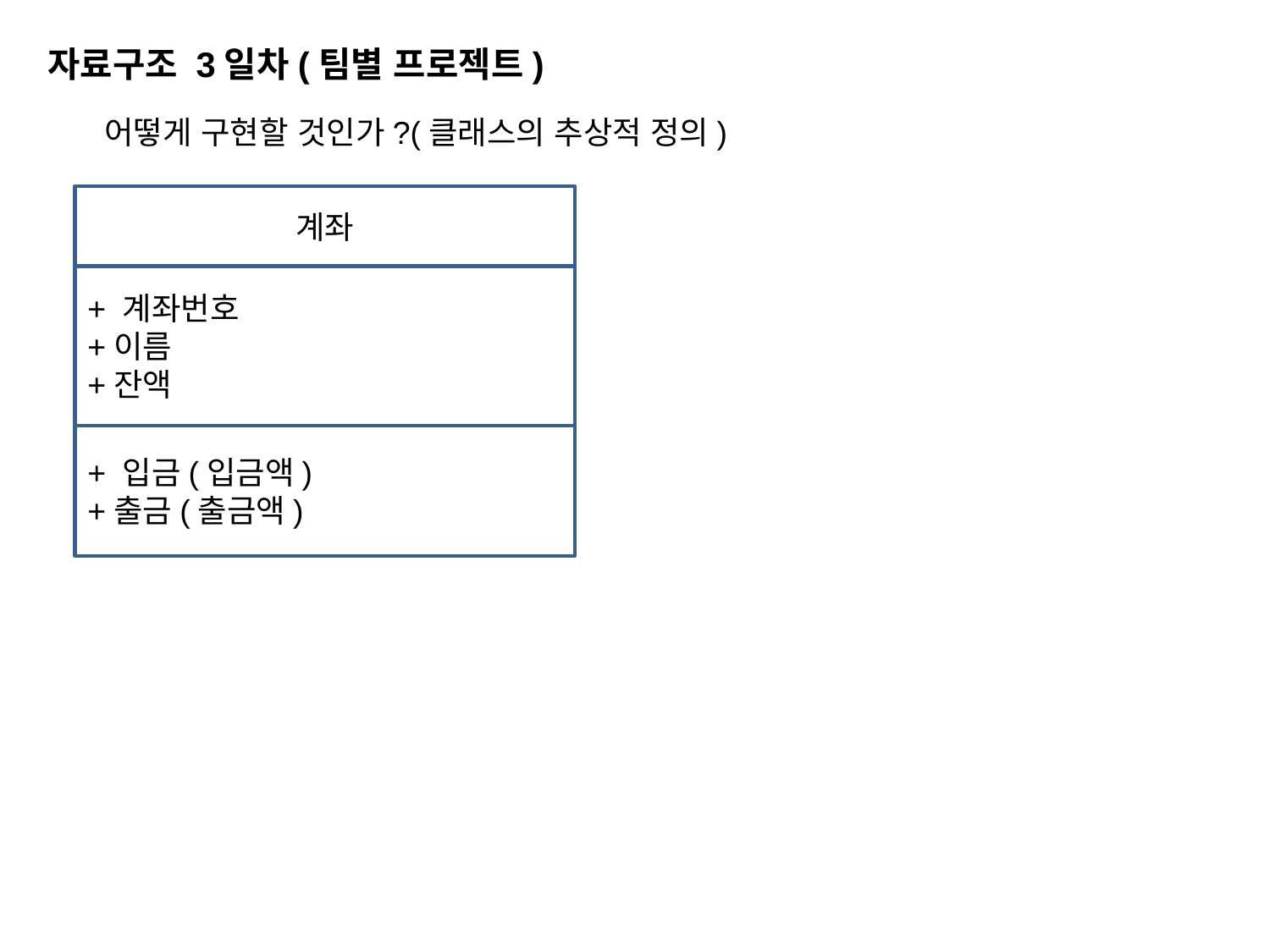

자료구조 3일차(팀별 프로젝트)
어떻게 구현할 것인가?(클래스의 추상적 정의)
계좌
+ 계좌번호
+이름
+잔액
+ 입금(입금액)
+출금(출금액)